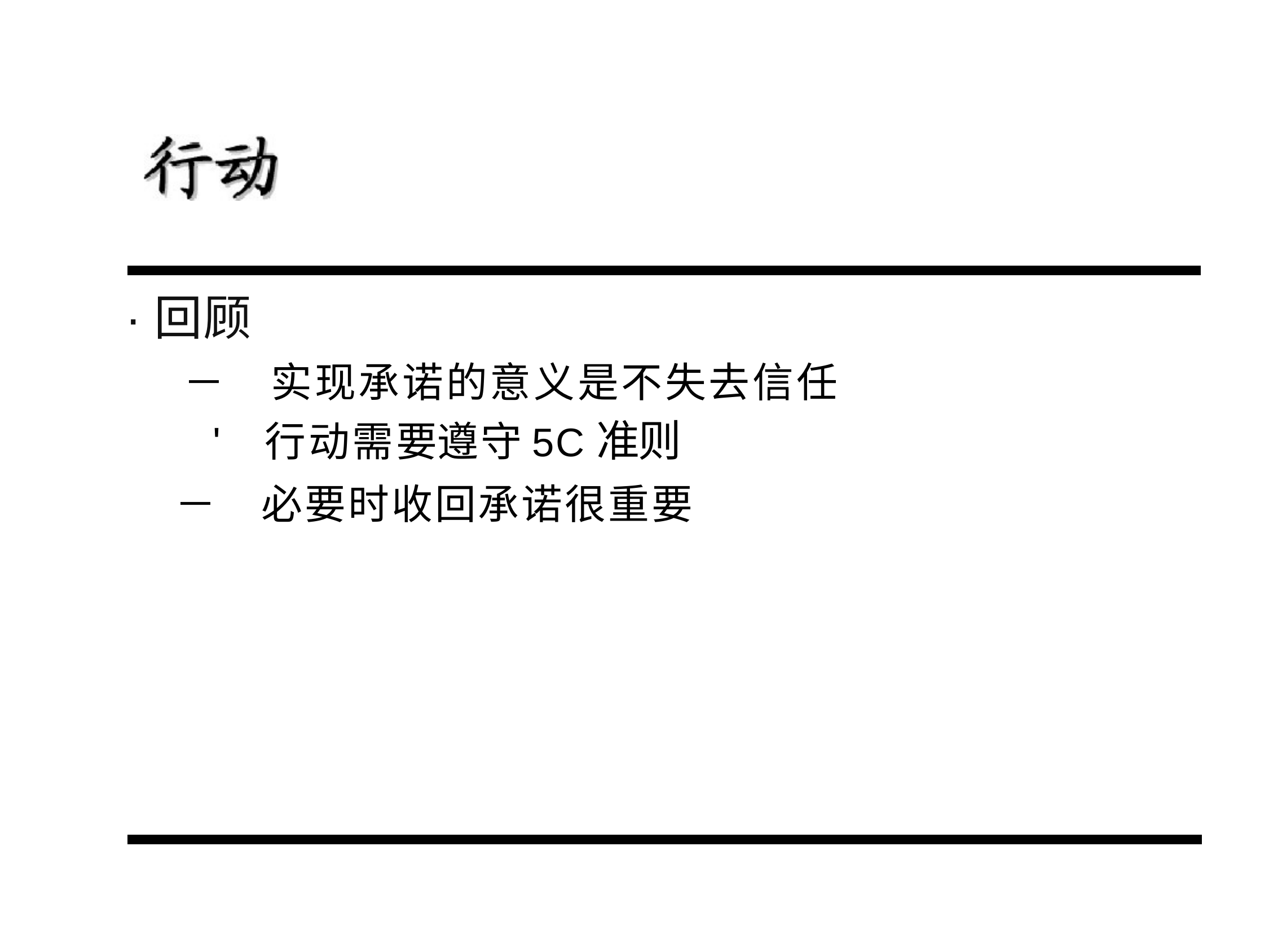

·回顾
－实现承诺的意义是不失去信任  ' 行动需要遵守5C准则
－必要时收回承诺很重要